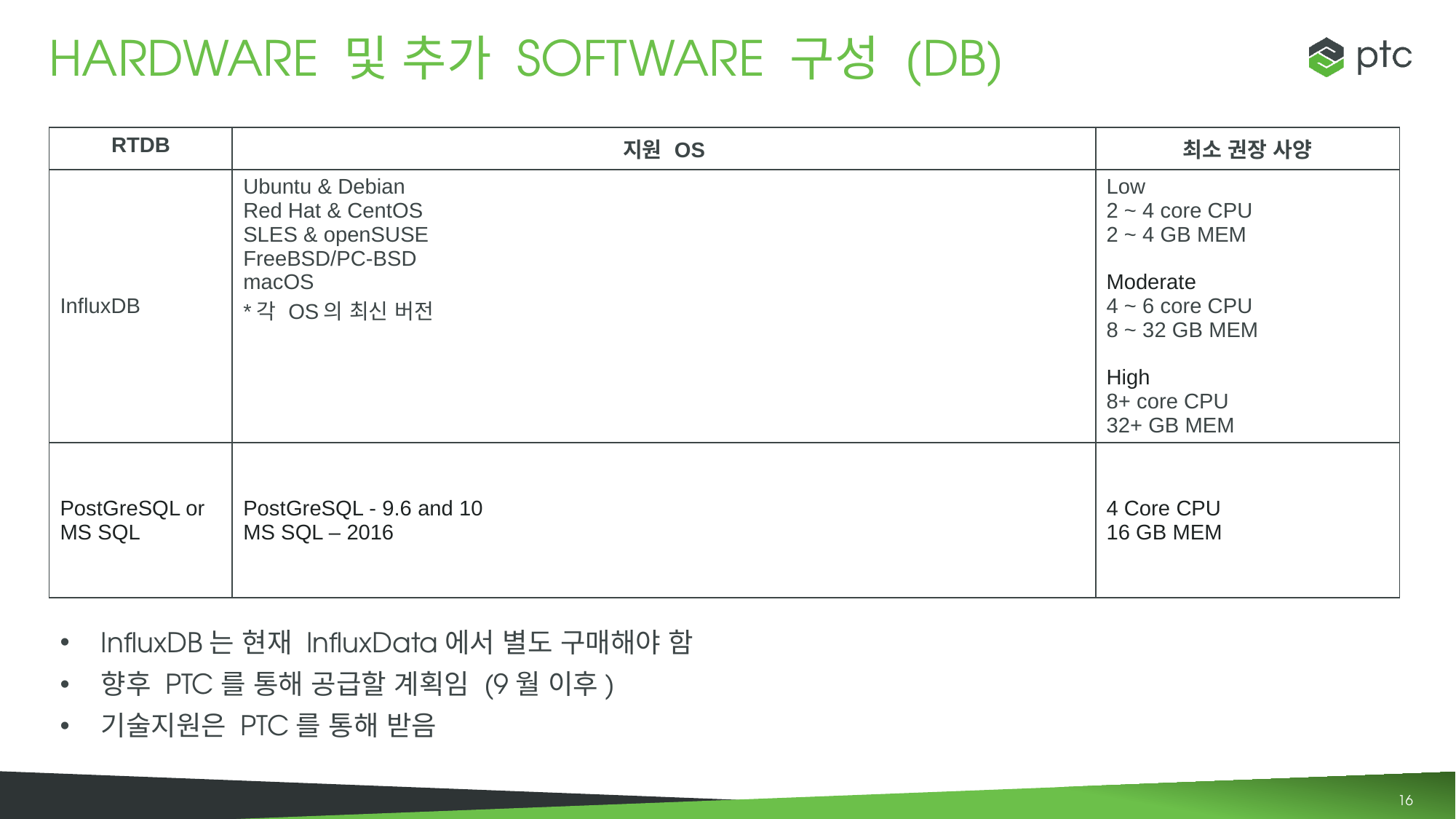

# Hardware 및 추가 Software 구성 (DB)
| RTDB | 지원 OS | 최소 권장 사양 |
| --- | --- | --- |
| InfluxDB | Ubuntu & Debian Red Hat & CentOS SLES & openSUSE FreeBSD/PC-BSD macOS \*각 OS의 최신 버전 | Low 2 ~ 4 core CPU 2 ~ 4 GB MEM Moderate 4 ~ 6 core CPU 8 ~ 32 GB MEM High 8+ core CPU 32+ GB MEM |
| PostGreSQL or MS SQL | PostGreSQL - 9.6 and 10 MS SQL – 2016 | 4 Core CPU 16 GB MEM |
InfluxDB는 현재 InfluxData에서 별도 구매해야 함
향후 PTC를 통해 공급할 계획임 (9월 이후)
기술지원은 PTC를 통해 받음